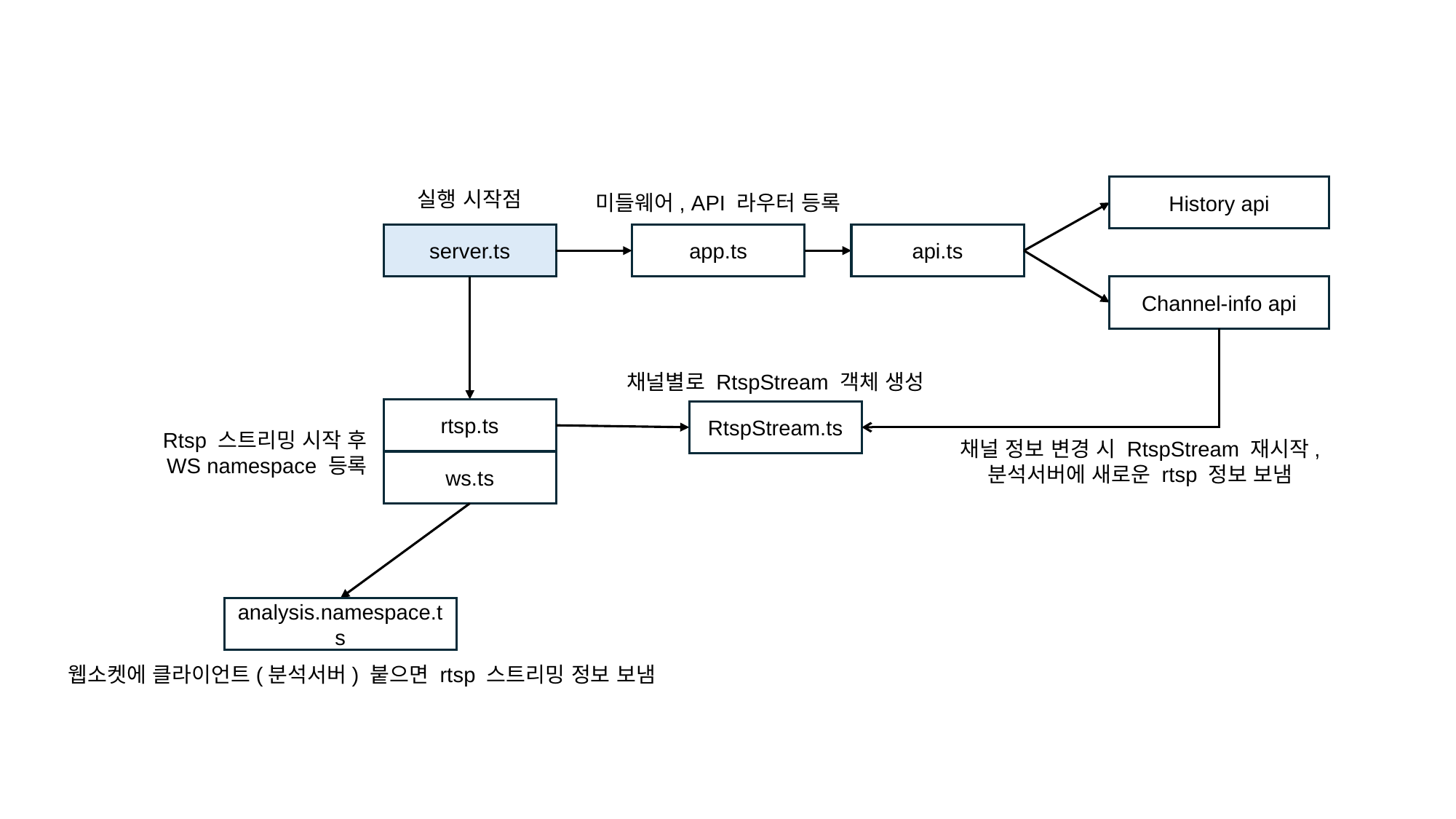

History api
실행 시작점
미들웨어, API 라우터 등록
server.ts
app.ts
api.ts
Channel-info api
채널별로 RtspStream 객체 생성
rtsp.ts
RtspStream.ts
Rtsp 스트리밍 시작 후
WS namespace 등록
채널 정보 변경 시 RtspStream 재시작,
분석서버에 새로운 rtsp 정보 보냄
ws.ts
analysis.namespace.ts
웹소켓에 클라이언트(분석서버) 붙으면 rtsp 스트리밍 정보 보냄